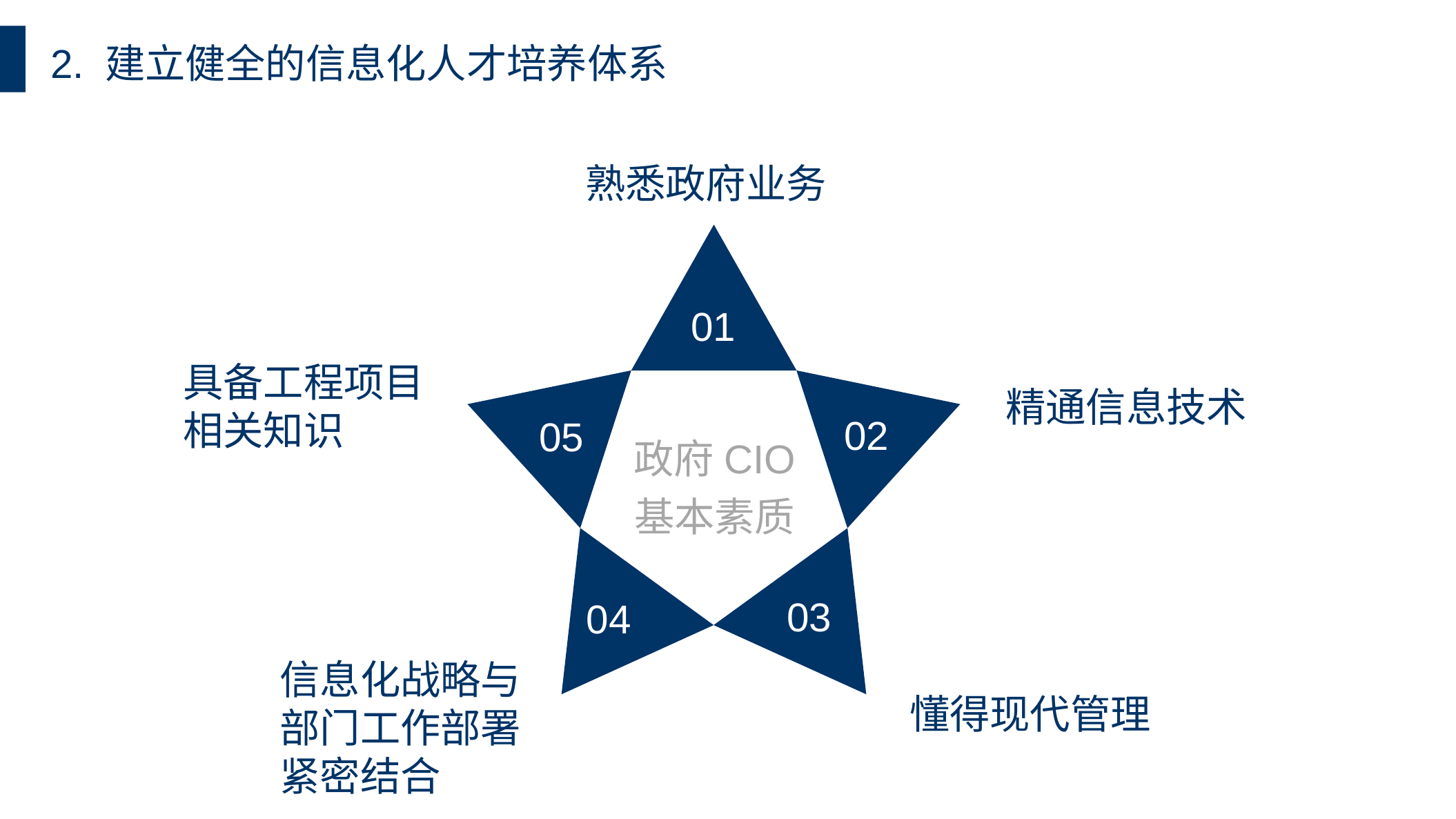

2. 建立健全的信息化人才培养体系
熟悉政府业务

01
具备工程项目
相关知识

精通信息技术
02
05
政府CIO
基本素质

03
04
信息化战略与
部门工作部署
紧密结合
懂得现代管理